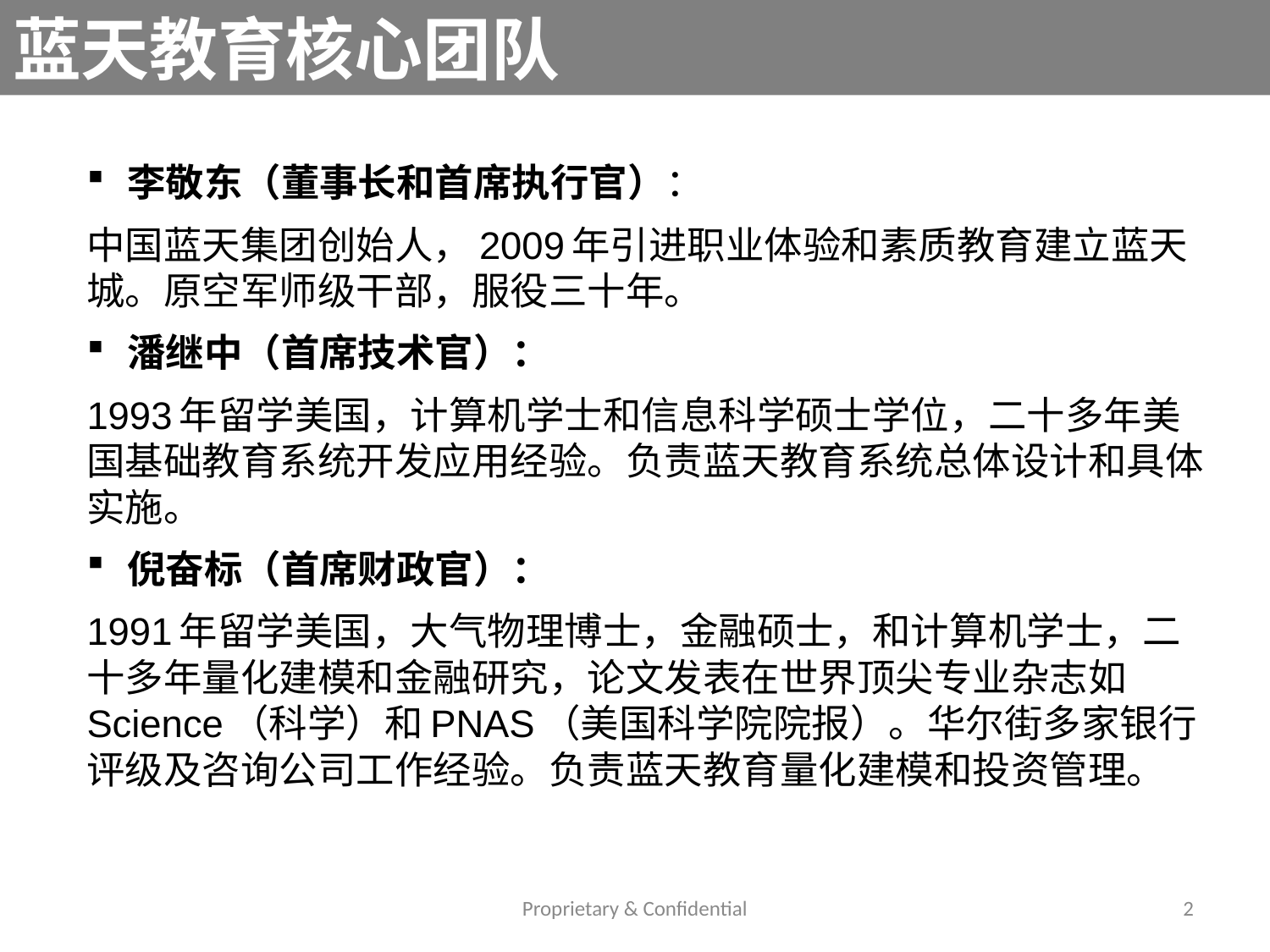

# 蓝天教育核心团队
李敬东（董事长和首席执行官）：
中国蓝天集团创始人，2009年引进职业体验和素质教育建立蓝天城。原空军师级干部，服役三十年。
潘继中（首席技术官）：
1993年留学美国，计算机学士和信息科学硕士学位，二十多年美国基础教育系统开发应用经验。负责蓝天教育系统总体设计和具体实施。
倪奋标（首席财政官）：
1991年留学美国，大气物理博士，金融硕士，和计算机学士，二十多年量化建模和金融研究，论文发表在世界顶尖专业杂志如Science（科学）和PNAS（美国科学院院报）。华尔街多家银行评级及咨询公司工作经验。负责蓝天教育量化建模和投资管理。
Proprietary & Confidential
2